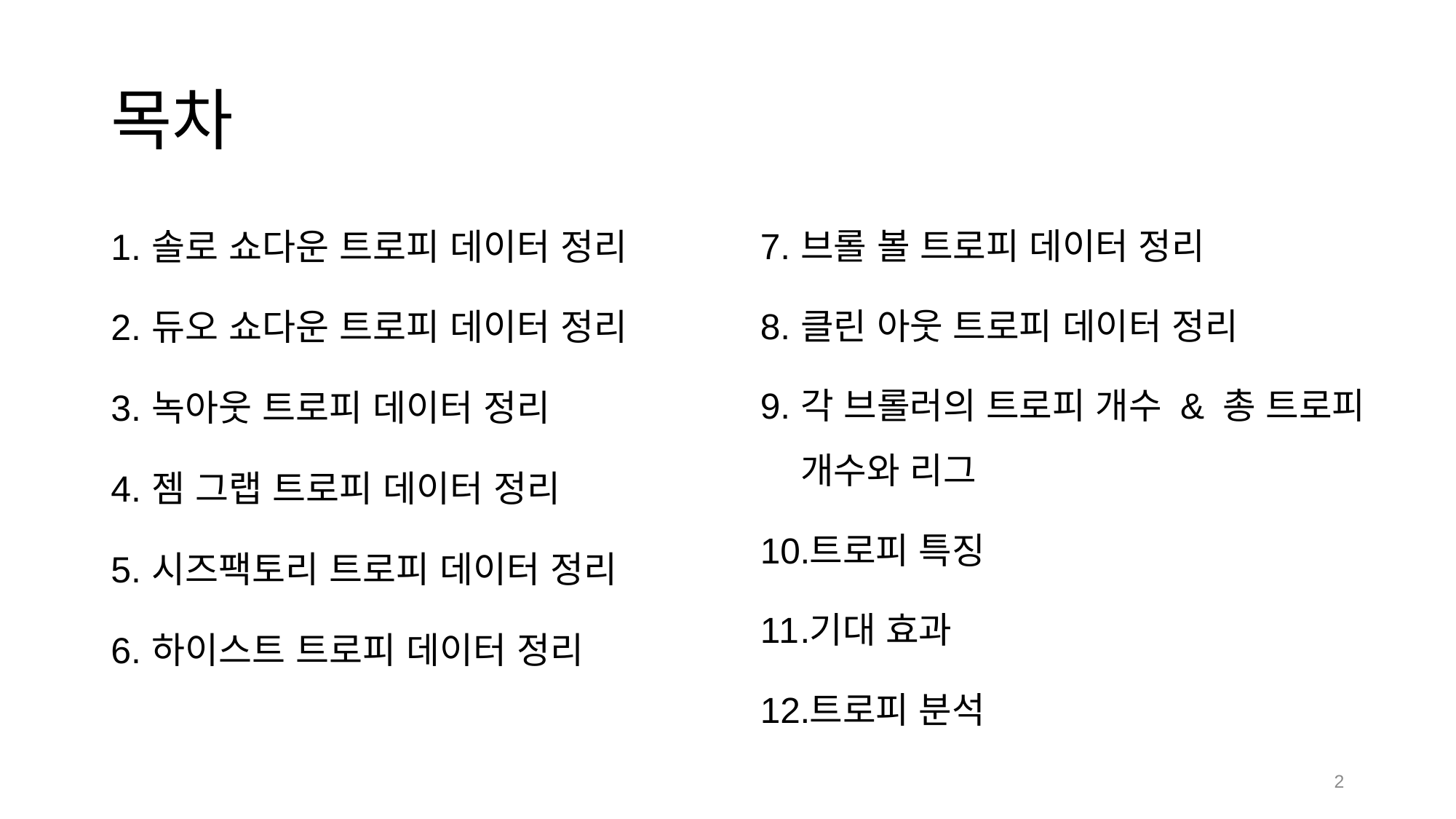

# 목차
솔로 쇼다운 트로피 데이터 정리
듀오 쇼다운 트로피 데이터 정리
녹아웃 트로피 데이터 정리
젬 그랩 트로피 데이터 정리
시즈팩토리 트로피 데이터 정리
하이스트 트로피 데이터 정리
브롤 볼 트로피 데이터 정리
클린 아웃 트로피 데이터 정리
각 브롤러의 트로피 개수 & 총 트로피 개수와 리그
트로피 특징
기대 효과
트로피 분석
2